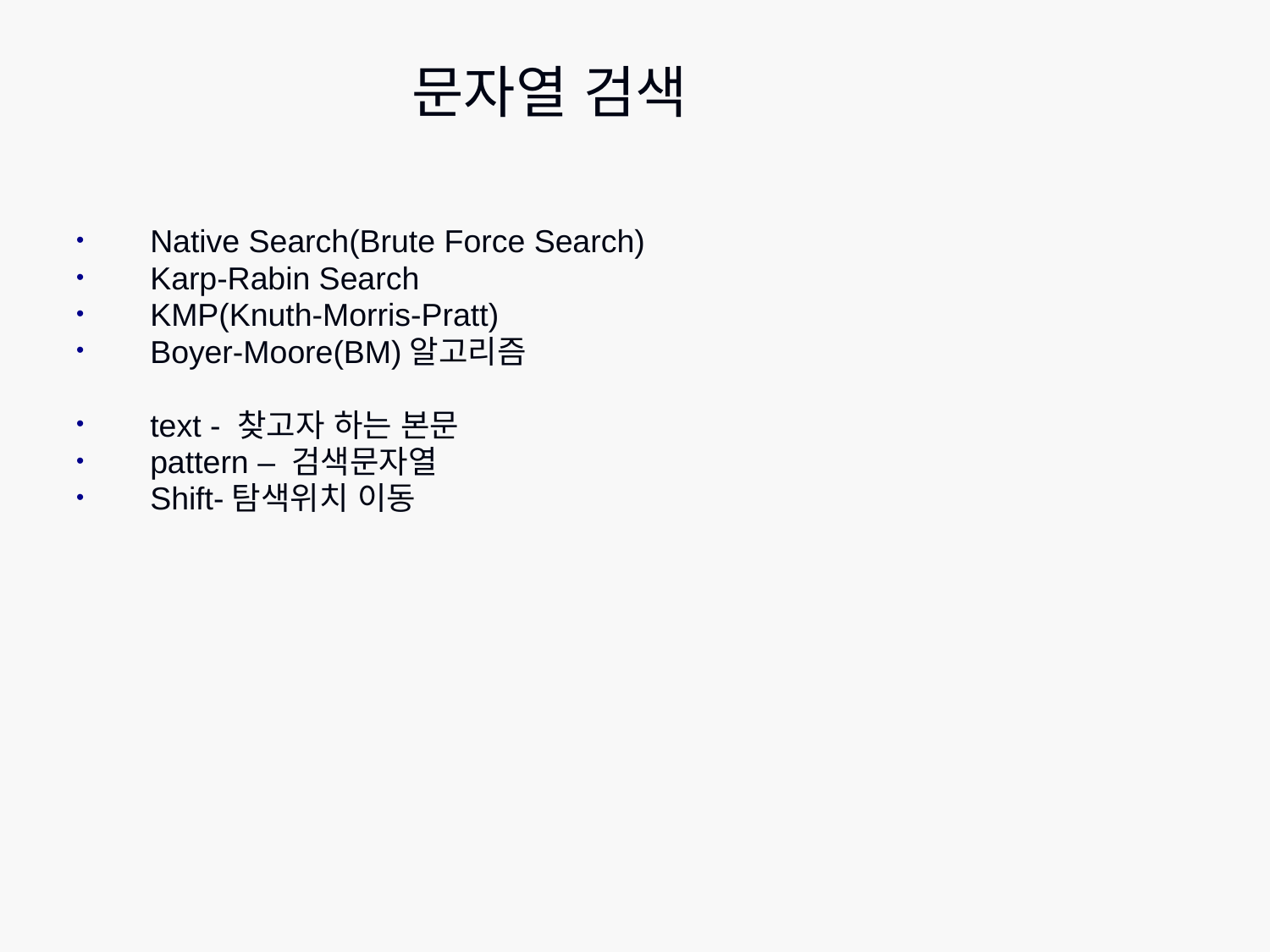

문자열 검색
Native Search(Brute Force Search)
Karp-Rabin Search
KMP(Knuth-Morris-Pratt)
Boyer-Moore(BM)알고리즘

text - 찾고자 하는 본문
pattern – 검색문자열
Shift-탐색위치 이동